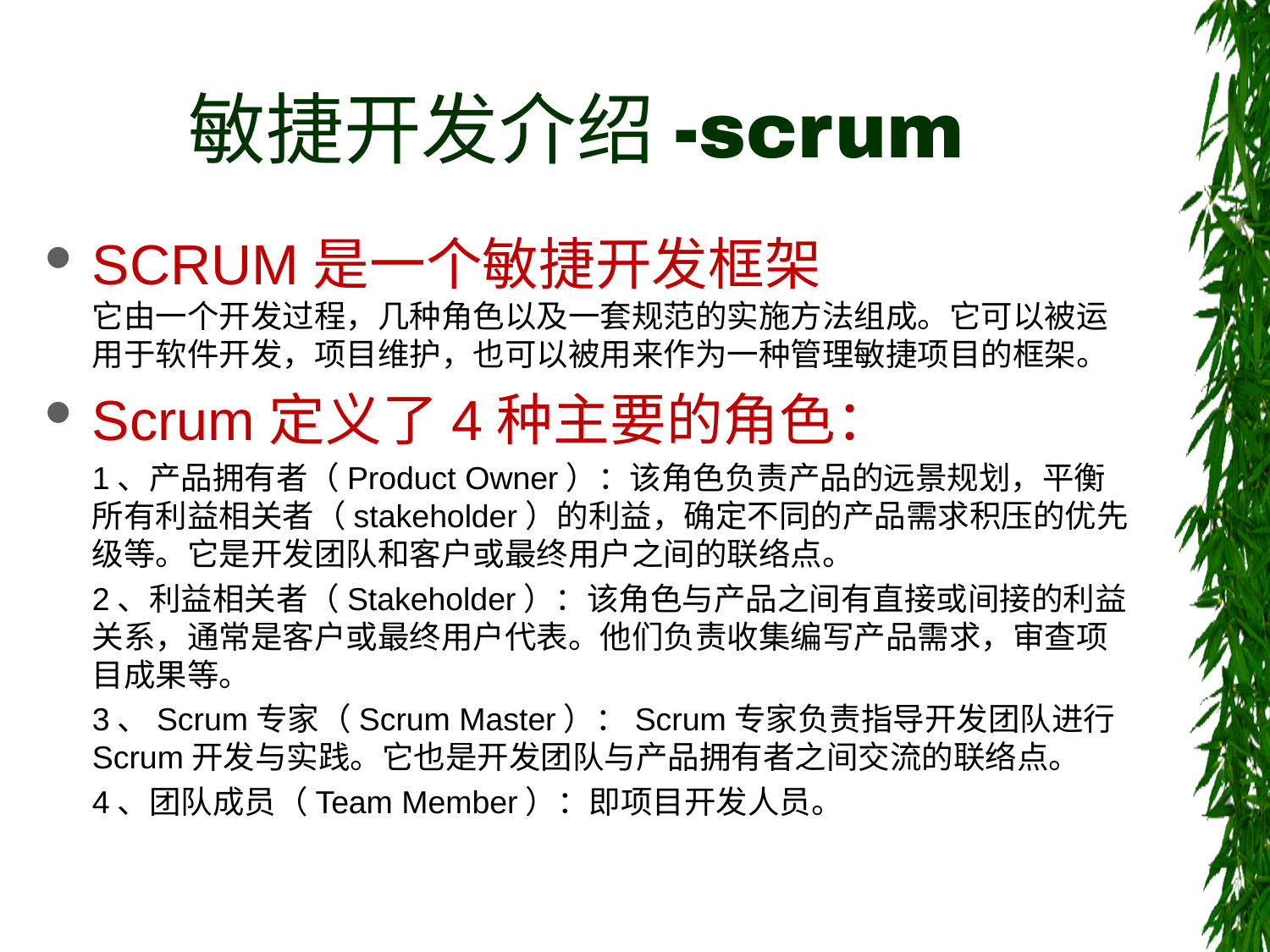

# 敏捷开发介绍-scrum
SCRUM是一个敏捷开发框架
它由一个开发过程，几种角色以及一套规范的实施方法组成。它可以被运用于软件开发，项目维护，也可以被用来作为一种管理敏捷项目的框架。
Scrum定义了4种主要的角色：
	1、产品拥有者（Product Owner）：该角色负责产品的远景规划，平衡所有利益相关者（stakeholder）的利益，确定不同的产品需求积压的优先级等。它是开发团队和客户或最终用户之间的联络点。
	2、利益相关者（Stakeholder）：该角色与产品之间有直接或间接的利益关系，通常是客户或最终用户代表。他们负责收集编写产品需求，审查项目成果等。
	3、Scrum专家（Scrum Master）：Scrum专家负责指导开发团队进行Scrum开发与实践。它也是开发团队与产品拥有者之间交流的联络点。
	4、团队成员（Team Member）：即项目开发人员。